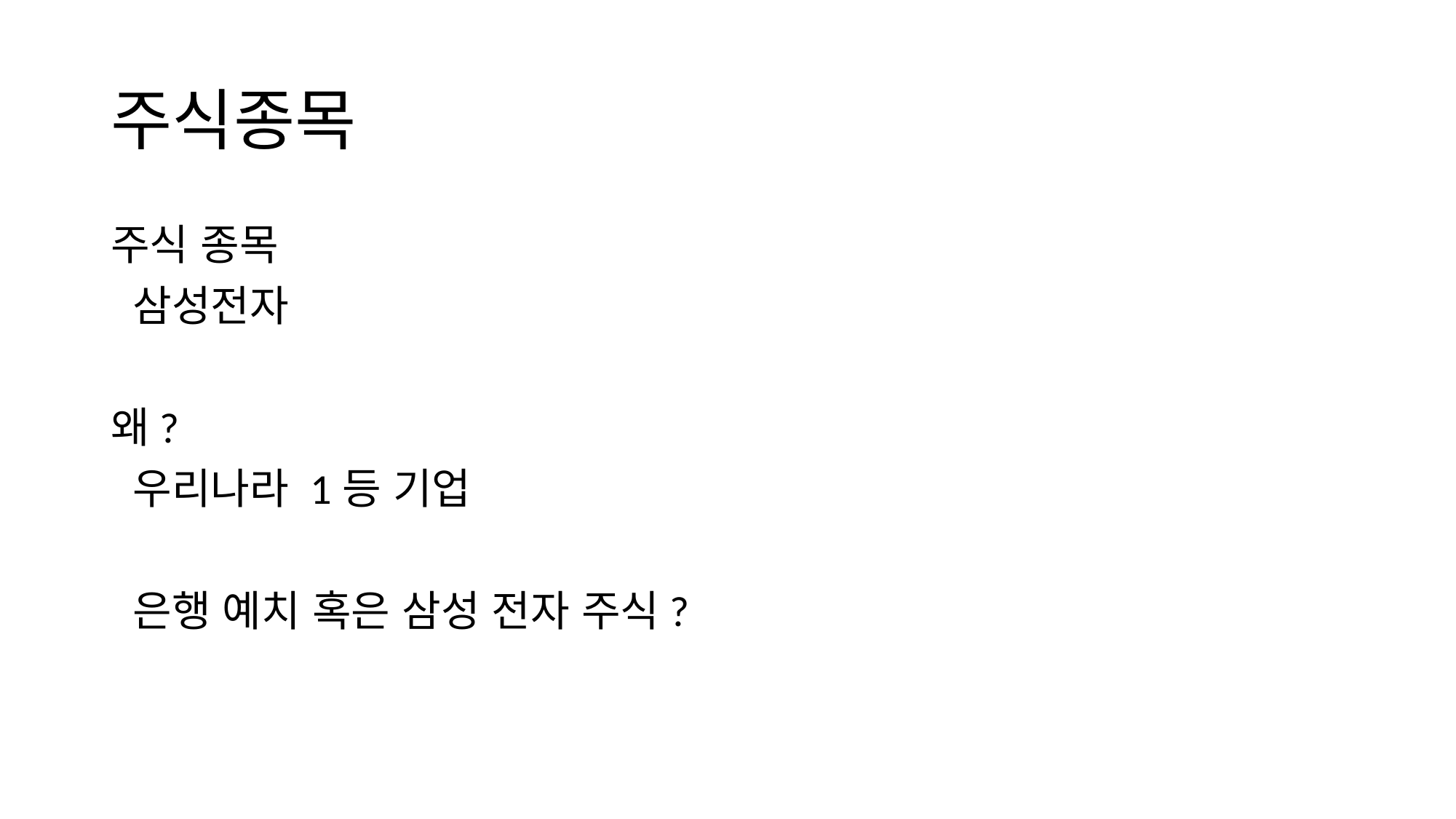

# 주식종목
주식 종목
 삼성전자

왜?
 우리나라 1등 기업

 은행 예치 혹은 삼성 전자 주식?